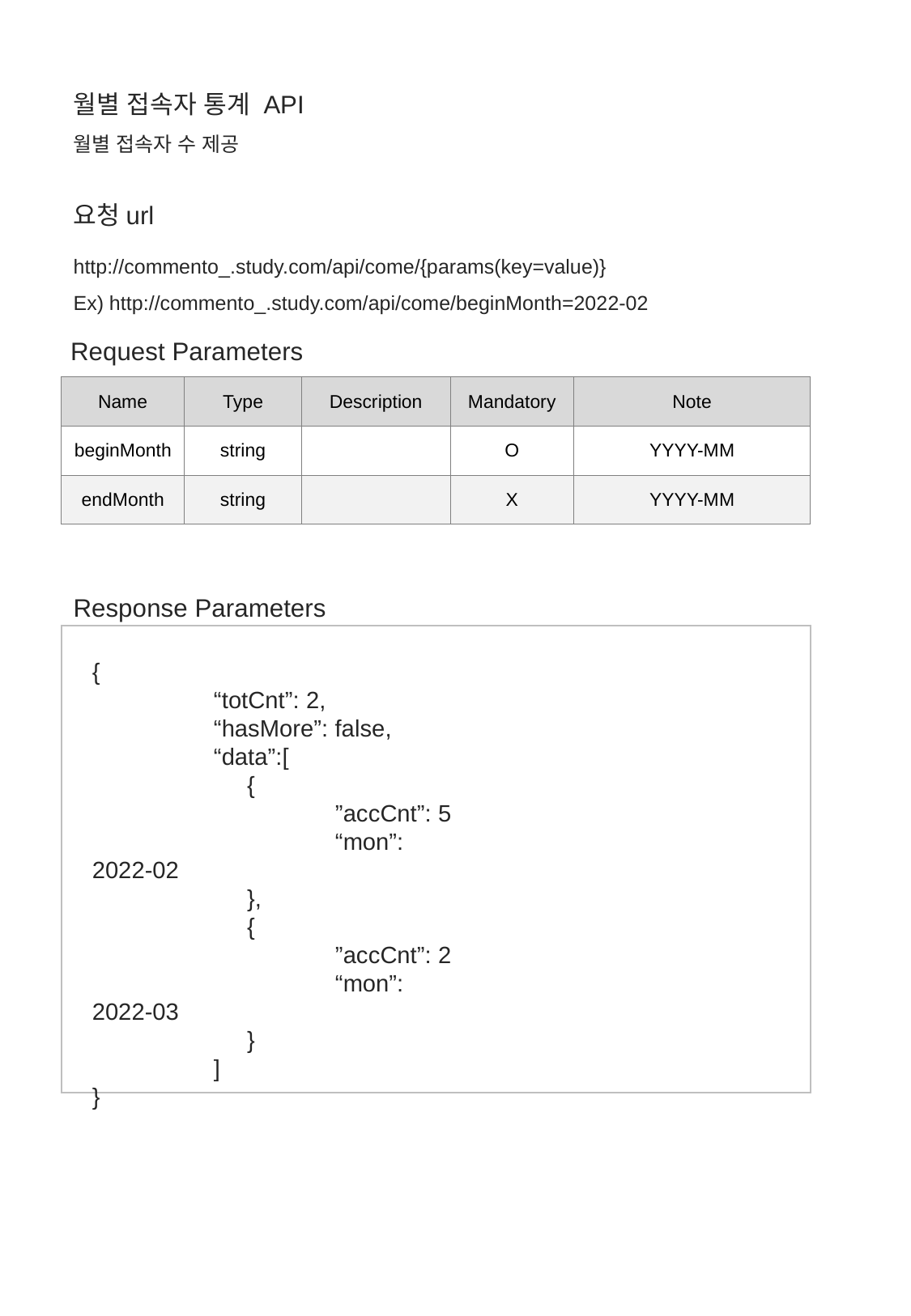

월별 접속자 통계 API
월별 접속자 수 제공
요청url
http://commento_.study.com/api/come/{params(key=value)}
Ex) http://commento_.study.com/api/come/beginMonth=2022-02
Request Parameters
| Name | Type | Description | Mandatory | Note |
| --- | --- | --- | --- | --- |
| beginMonth | string |  | O | YYYY-MM |
| endMonth | string |  | X | YYYY-MM |
Response Parameters

{
	“totCnt”: 2,
	“hasMore”: false,
	“data”:[
	     {
		”accCnt”: 5
		“mon”: 2022-02
	     },
	     {
		”accCnt”: 2
		“mon”: 2022-03
	     }
	]
}